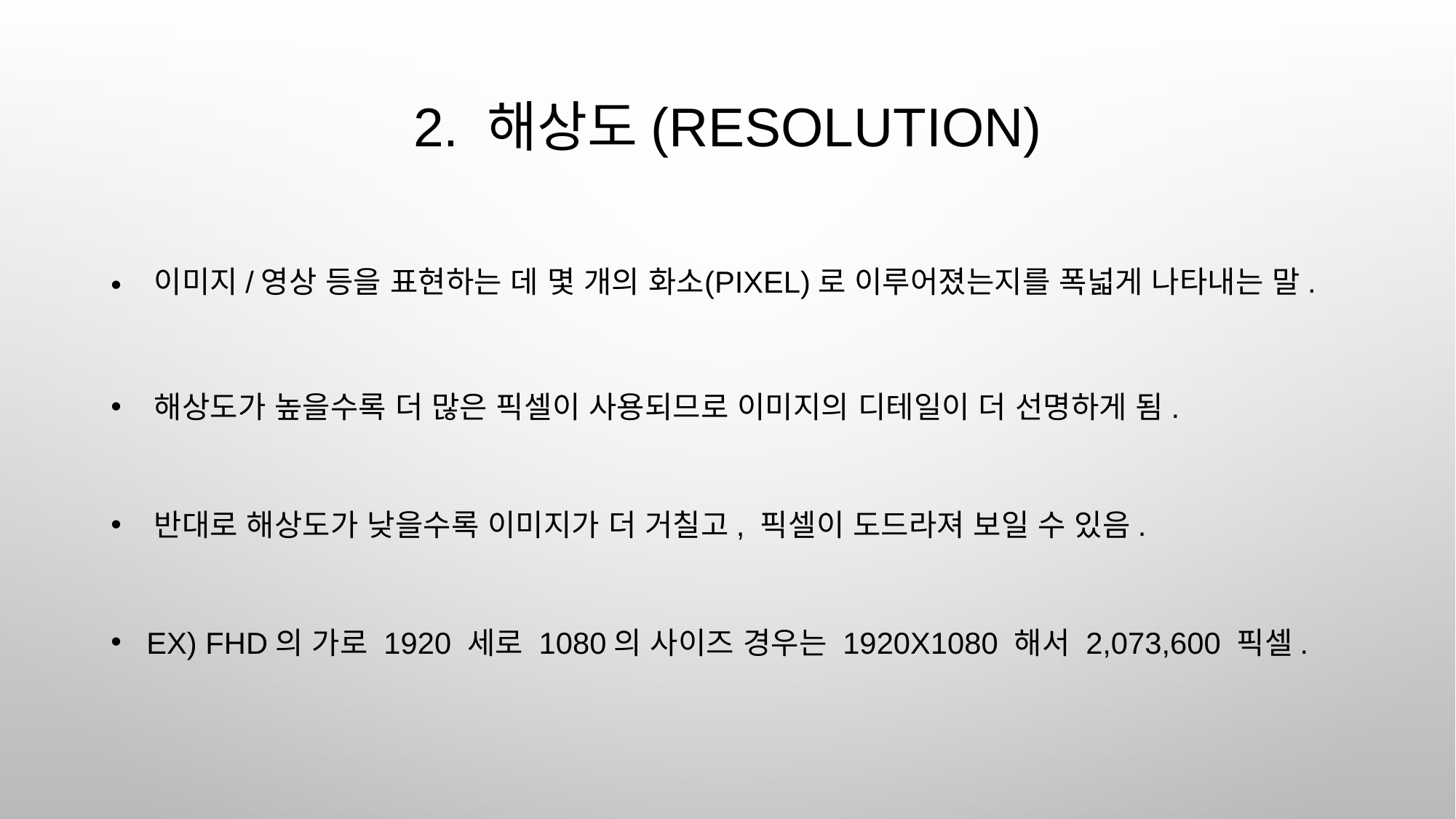

# 2. 해상도(resolution)
 이미지/영상 등을 표현하는 데 몇 개의 화소(pixel)로 이루어졌는지를 폭넓게 나타내는 말.

 해상도가 높을수록 더 많은 픽셀이 사용되므로 이미지의 디테일이 더 선명하게 됨.

 반대로 해상도가 낮을수록 이미지가 더 거칠고, 픽셀이 도드라져 보일 수 있음.

 ex) FHD의 가로 1920 세로 1080의 사이즈 경우는 1920x1080 해서 2,073,600 픽셀.